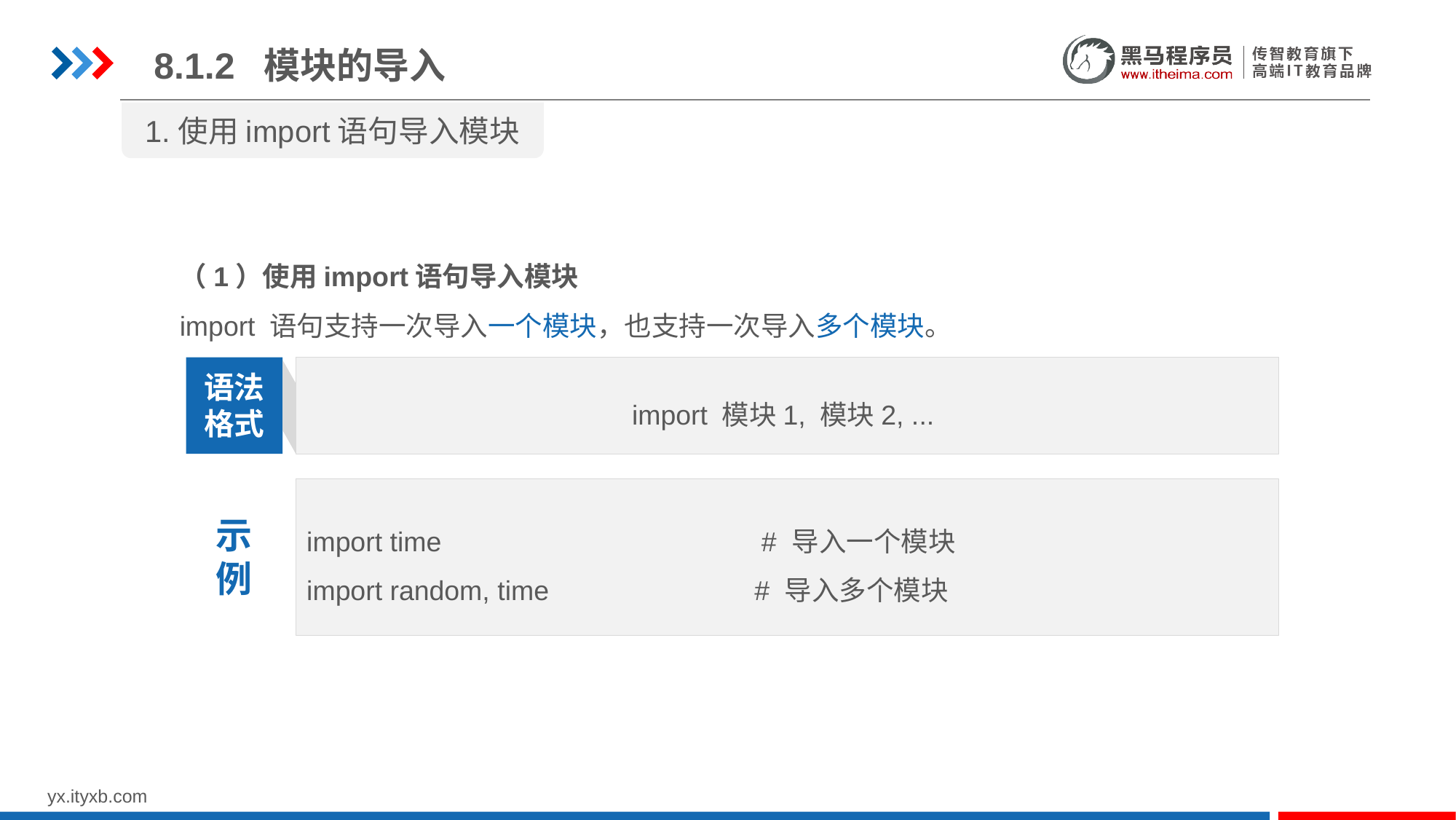

8.1.2  模块的导入

1.使用import语句导入模块
（1）使用import语句导入模块
import 语句支持一次导入一个模块，也支持一次导入多个模块。

import 模块1, 模块2, ...

语法
格式
import time                                          # 导入一个模块
import random, time                           # 导入多个模块
示
例